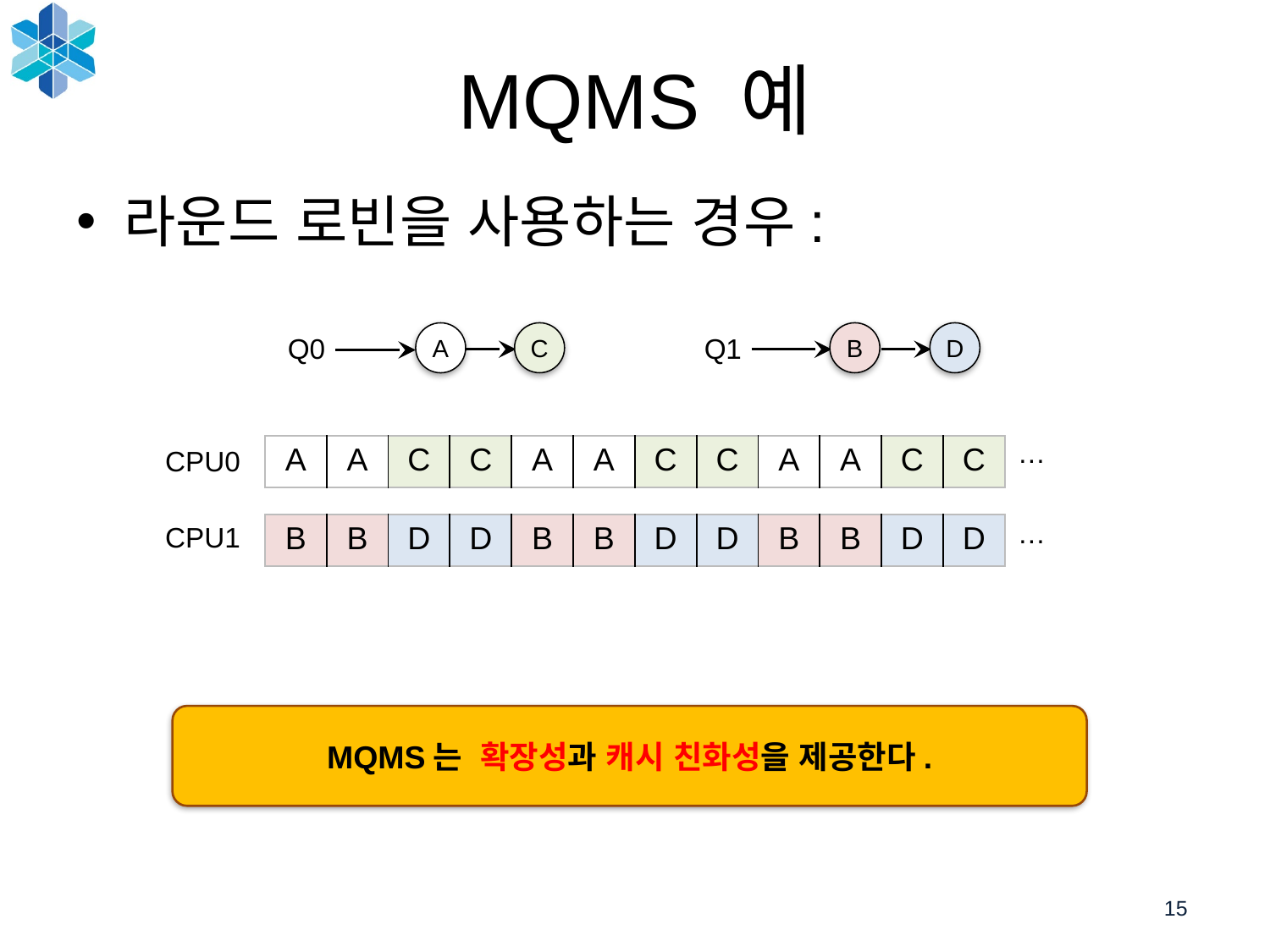

15
# MQMS 예
라운드 로빈을 사용하는 경우:
B
C
D
A
Q0
Q1
…
| A | A | C | C | A | A | C | C | A | A | C | C |
| --- | --- | --- | --- | --- | --- | --- | --- | --- | --- | --- | --- |
CPU0
…
CPU1
| B | B | D | D | B | B | D | D | B | B | D | D |
| --- | --- | --- | --- | --- | --- | --- | --- | --- | --- | --- | --- |
MQMS는  확장성과 캐시 친화성을 제공한다.